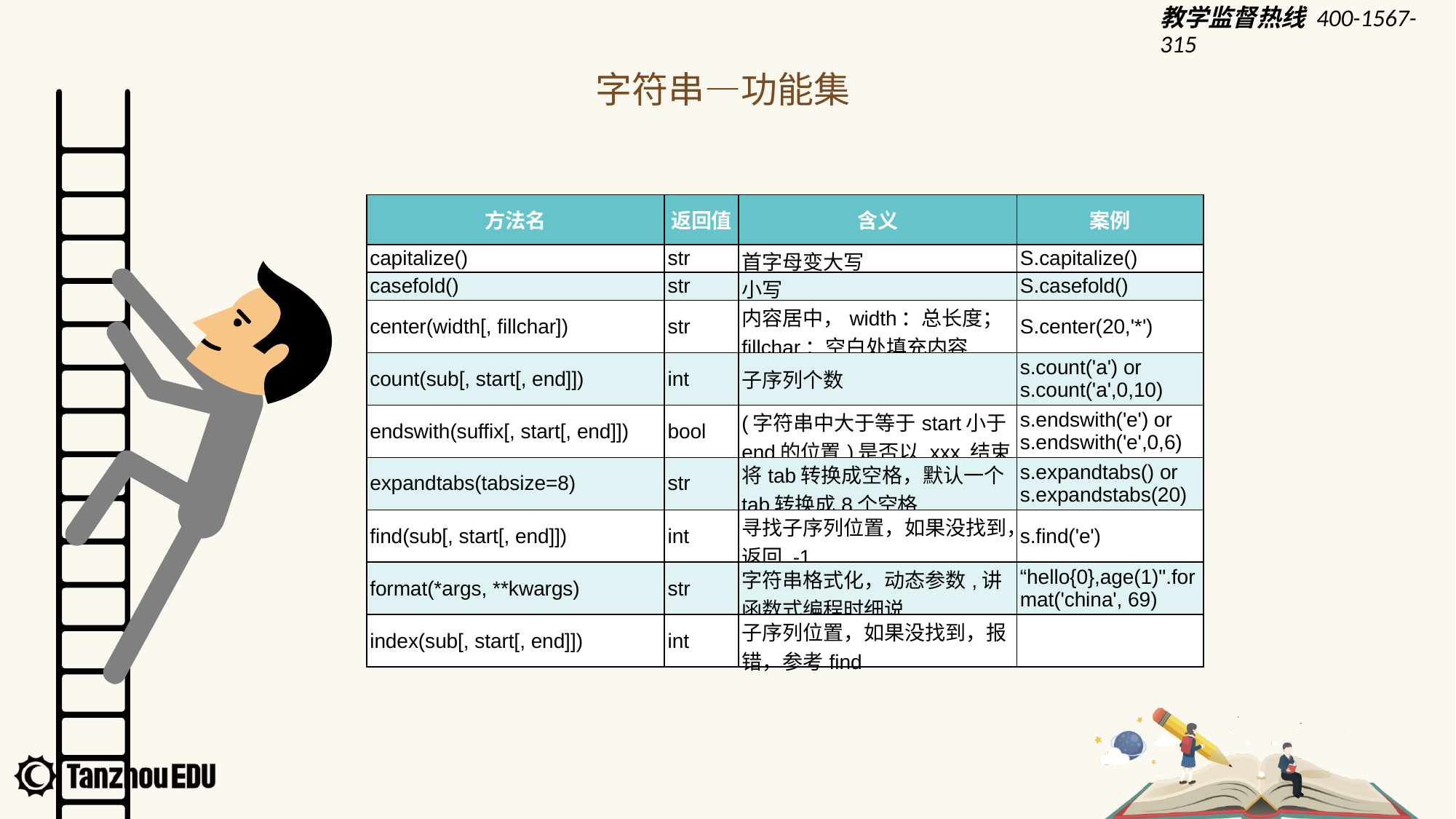

字符串—功能集

| 方法名 | 返回值 | 含义 | 案例 |
| --- | --- | --- | --- |
| capitalize() | str | 首字母变大写 | S.capitalize() |
| casefold() | str | 小写 | S.casefold() |
| center(width[, fillchar]) | str | 内容居中，width：总长度；fillchar：空白处填充内容 | S.center(20,'\*') |
| count(sub[, start[, end]]) | int | 子序列个数 | s.count('a') or s.count('a',0,10) |
| endswith(suffix[, start[, end]]) | bool | (字符串中大于等于start小于end的位置)是否以 xxx 结束 | s.endswith('e') or s.endswith('e',0,6) |
| expandtabs(tabsize=8) | str | 将tab转换成空格，默认一个tab转换成8个空格 | s.expandtabs() or s.expandstabs(20) |
| find(sub[, start[, end]]) | int | 寻找子序列位置，如果没找到，返回 -1 | s.find('e') |
| format(\*args, \*\*kwargs) | str | 字符串格式化，动态参数,讲函数式编程时细说 | “hello{0},age(1)".format('china', 69) |
| index(sub[, start[, end]]) | int | 子序列位置，如果没找到，报错，参考find |  |